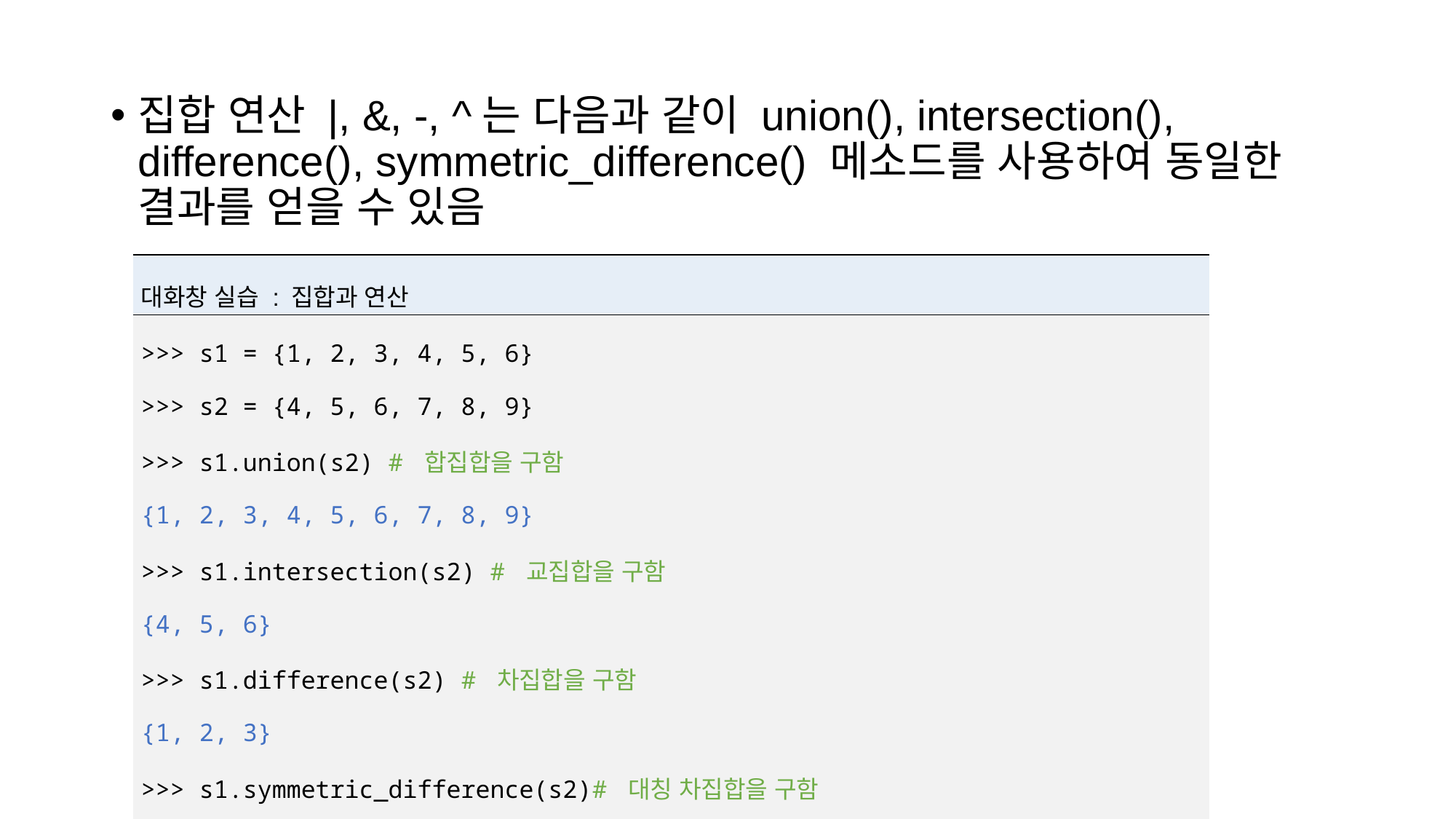

집합 연산 |, &, -, ^는 다음과 같이 union(), intersection(), difference(), symmetric_difference() 메소드를 사용하여 동일한 결과를 얻을 수 있음

| 대화창 실습 : 집합과 연산 |
| --- |
| >>> s1 = {1, 2, 3, 4, 5, 6} >>> s2 = {4, 5, 6, 7, 8, 9} >>> s1.union(s2) # 합집합을 구함 {1, 2, 3, 4, 5, 6, 7, 8, 9} >>> s1.intersection(s2) # 교집합을 구함 {4, 5, 6} >>> s1.difference(s2) # 차집합을 구함 {1, 2, 3} >>> s1.symmetric\_difference(s2)# 대칭 차집합을 구함 {1, 2, 3, 7, 8, 9} |